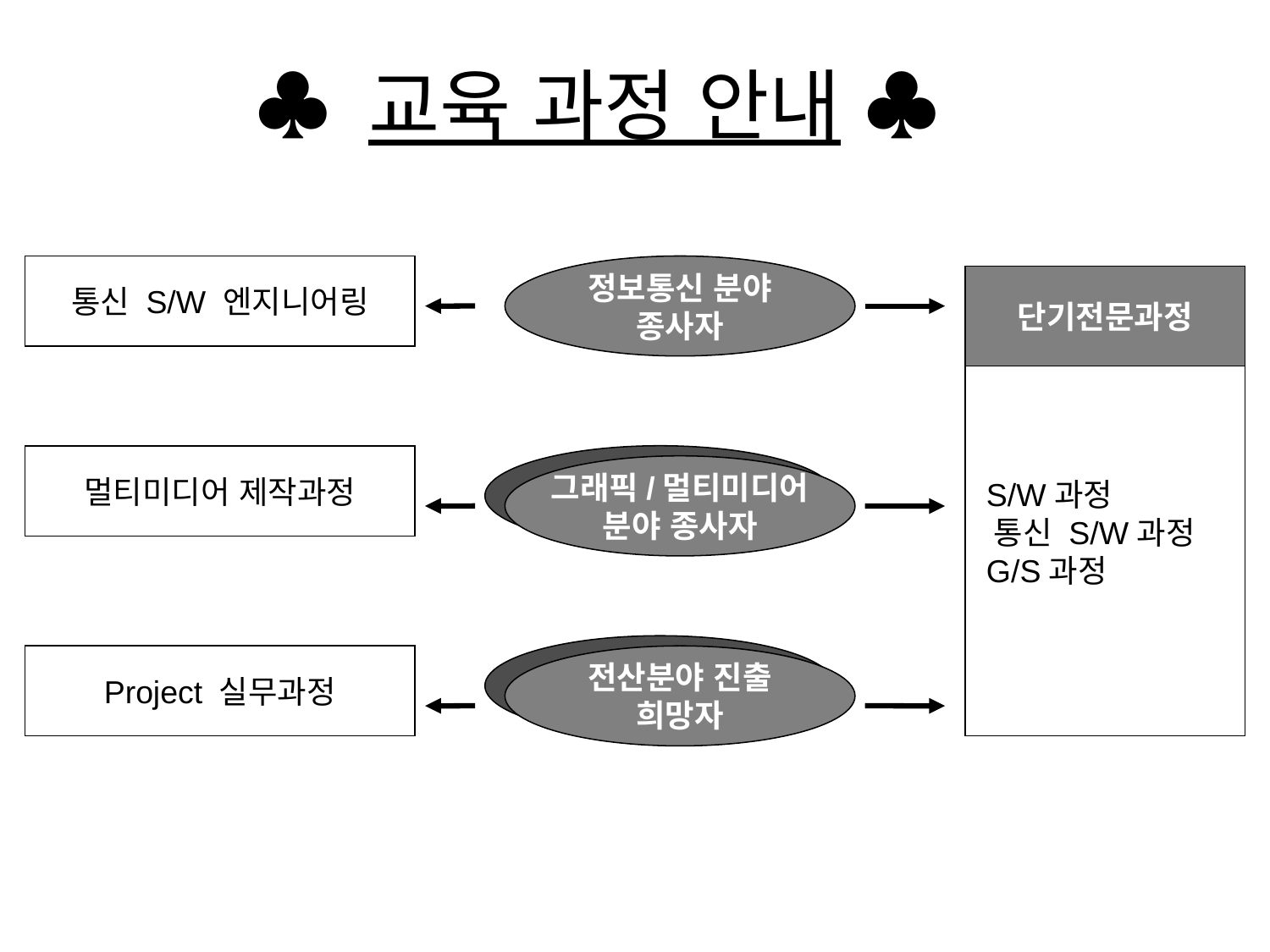

♣ 교육 과정 안내 ♣
통신 S/W 엔지니어링
정보통신 분야
종사자
단기전문과정

 S/W과정
 통신 S/W과정
 G/S과정

멀티미디어 제작과정
그래픽/멀티미디어
분야 종사자

Project 실무과정
전산분야 진출
희망자